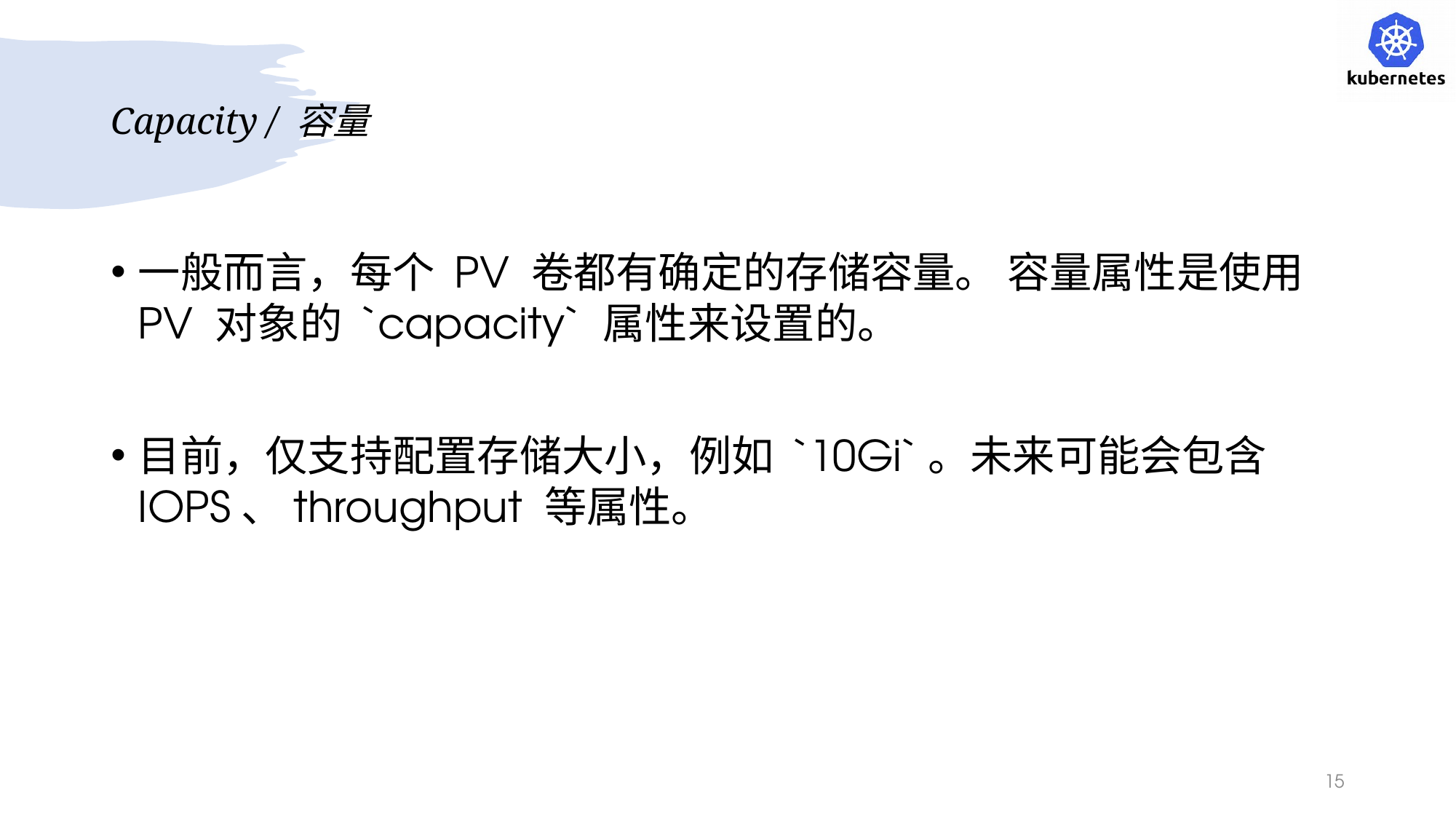

# Capacity / 容量
一般而言，每个 PV 卷都有确定的存储容量。 容量属性是使用 PV 对象的 `capacity` 属性来设置的。

目前，仅支持配置存储大小，例如 `10Gi`。未来可能会包含 IOPS、throughput 等属性。
15